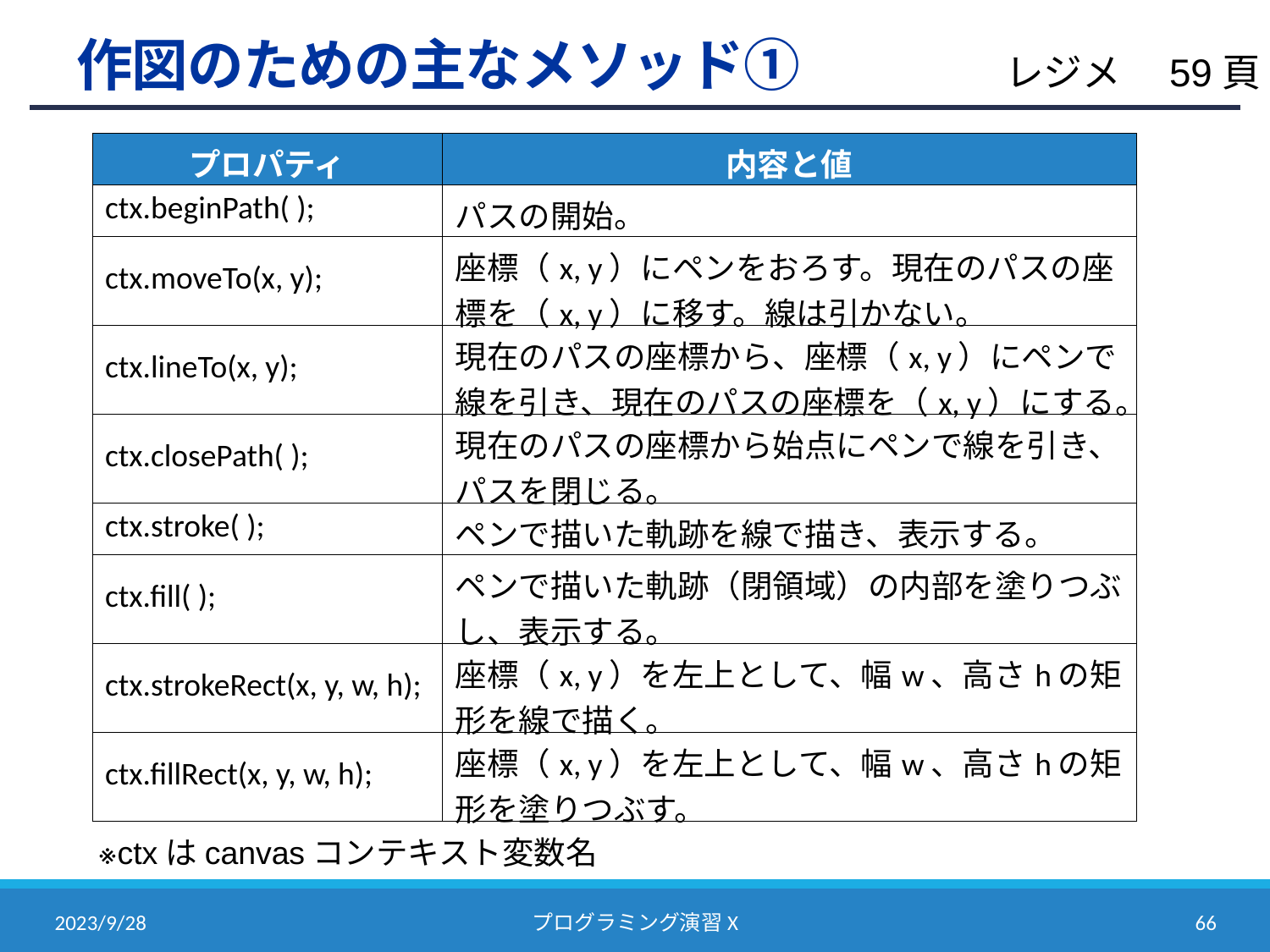

# 作図のための主なメソッド①
レジメ　59頁

| プロパティ | 内容と値 |
| --- | --- |
| ctx.beginPath( ); | パスの開始。 |
| ctx.moveTo(x, y); | 座標（x, y）にペンをおろす。現在のパスの座標を（x, y）に移す。線は引かない。 |
| ctx.lineTo(x, y); | 現在のパスの座標から、座標（x, y）にペンで線を引き、現在のパスの座標を（x, y）にする。 |
| ctx.closePath( ); | 現在のパスの座標から始点にペンで線を引き、パスを閉じる。 |
| ctx.stroke( ); | ペンで描いた軌跡を線で描き、表示する。 |
| ctx.fill( ); | ペンで描いた軌跡（閉領域）の内部を塗りつぶし、表示する。 |
| ctx.strokeRect(x, y, w, h); | 座標（x, y）を左上として、幅w、高さhの矩形を線で描く。 |
| ctx.fillRect(x, y, w, h); | 座標（x, y）を左上として、幅w、高さhの矩形を塗りつぶす。 |
※ctxはcanvasコンテキスト変数名
2023/9/28
プログラミング演習X
66